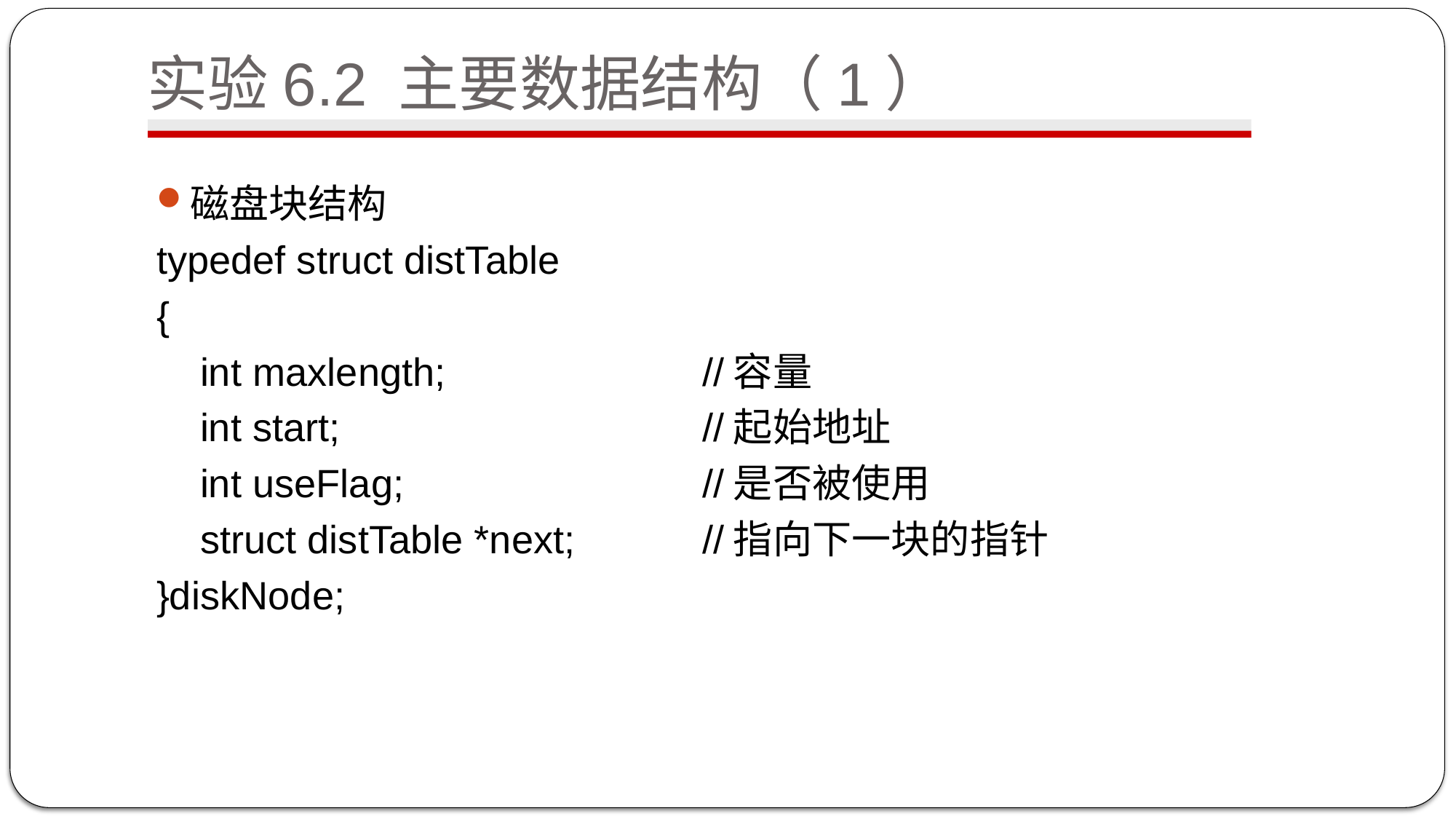

# 实验6.2 主要数据结构（1）
磁盘块结构
typedef struct distTable
{
    int maxlength;			//容量
    int start;   				//起始地址
    int useFlag;   			//是否被使用
    struct distTable *next;   	//指向下一块的指针
}diskNode;